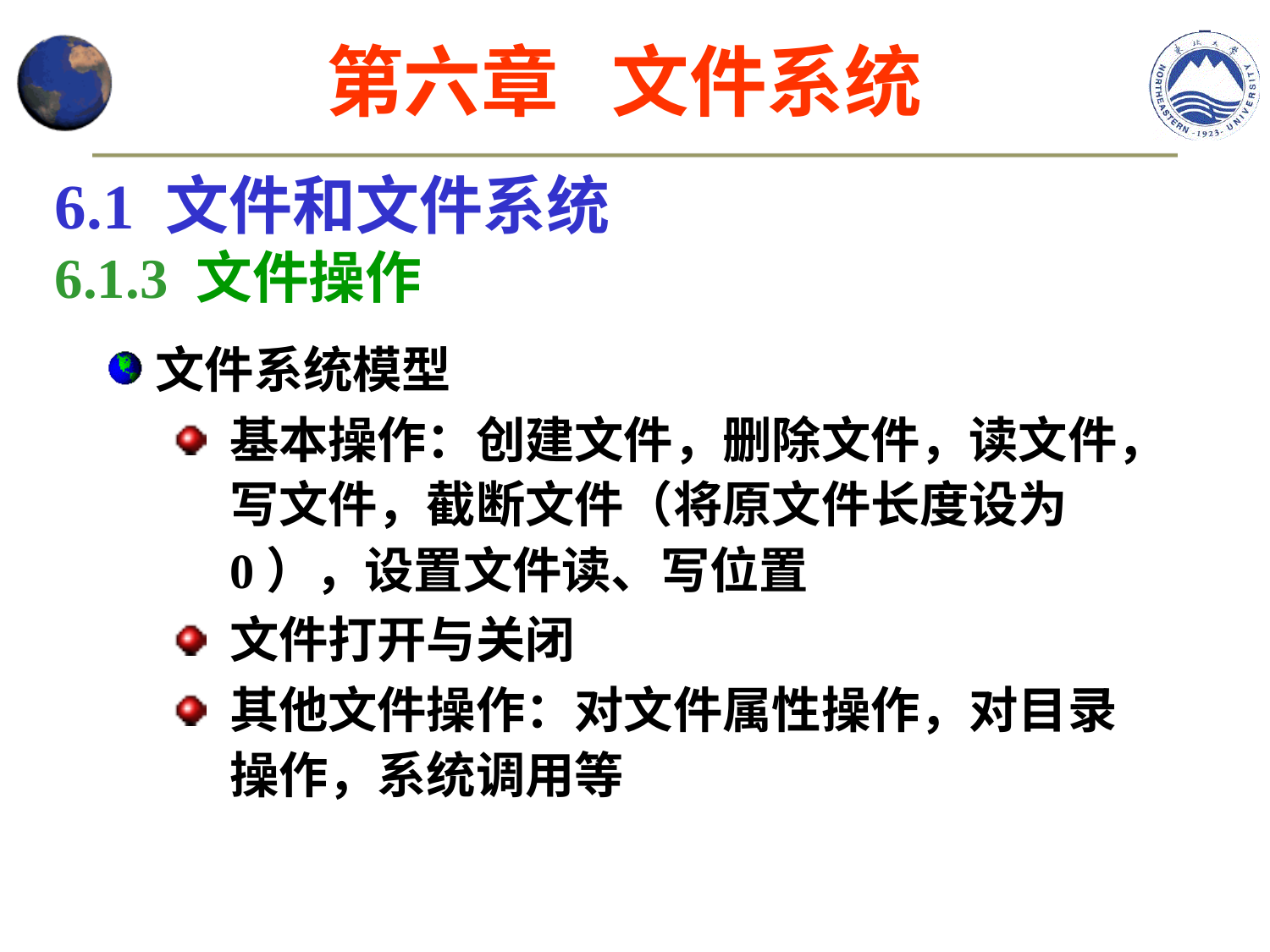

第六章   文件系统
6.1 文件和文件系统
6.1.3 文件操作
文件系统模型
基本操作：创建文件，删除文件，读文件，写文件，截断文件（将原文件长度设为0），设置文件读、写位置
文件打开与关闭
其他文件操作：对文件属性操作，对目录操作，系统调用等